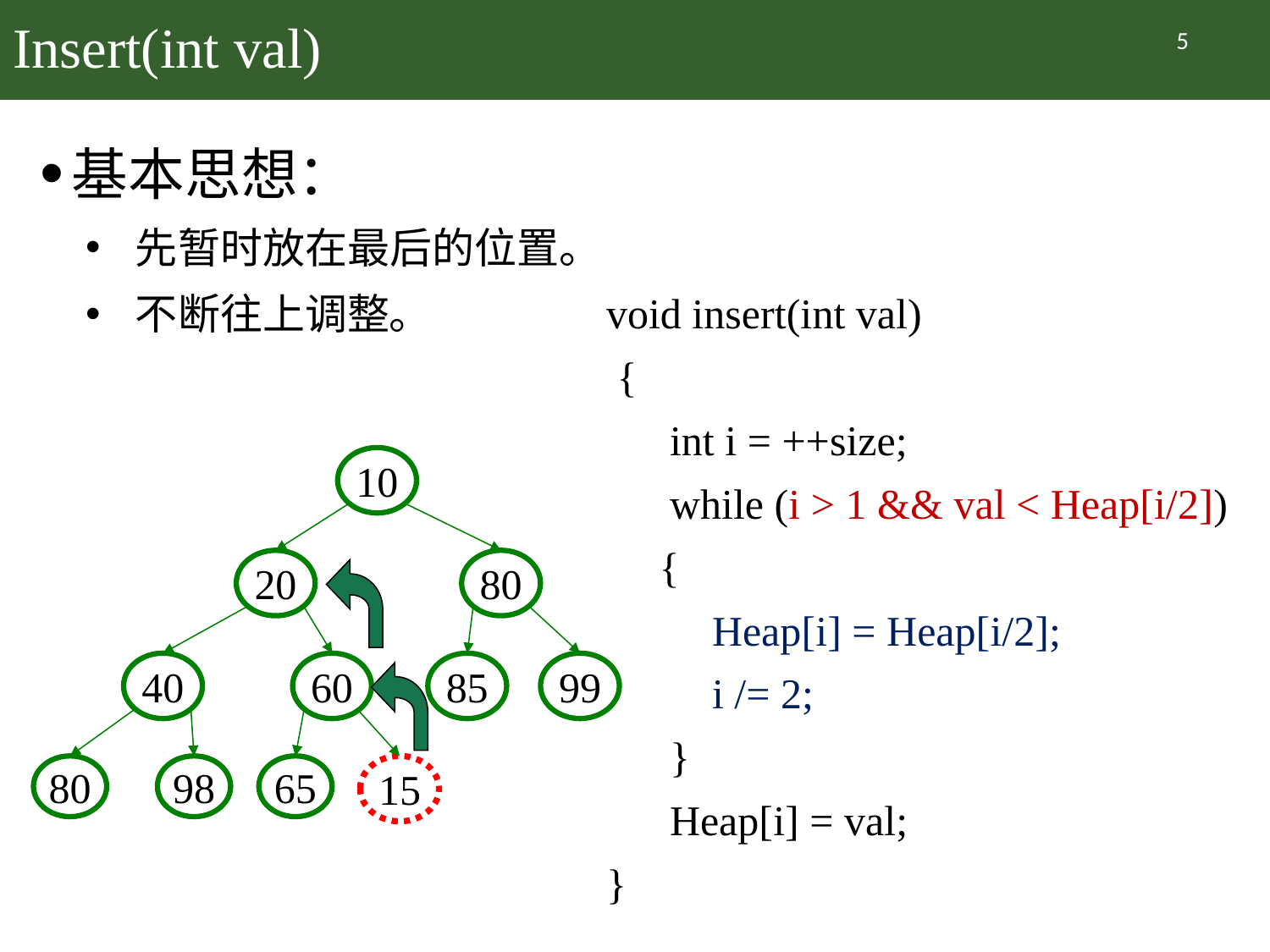

# Insert(int val)
5
基本思想：
先暂时放在最后的位置。
不断往上调整。
void insert(int val)
 {
      int i = ++size;
      while (i > 1 && val < Heap[i/2])
     {
          Heap[i] = Heap[i/2];
          i /= 2;
      }
      Heap[i] = val;
}
10
20
80
40
60
85
99
80
98
65

15